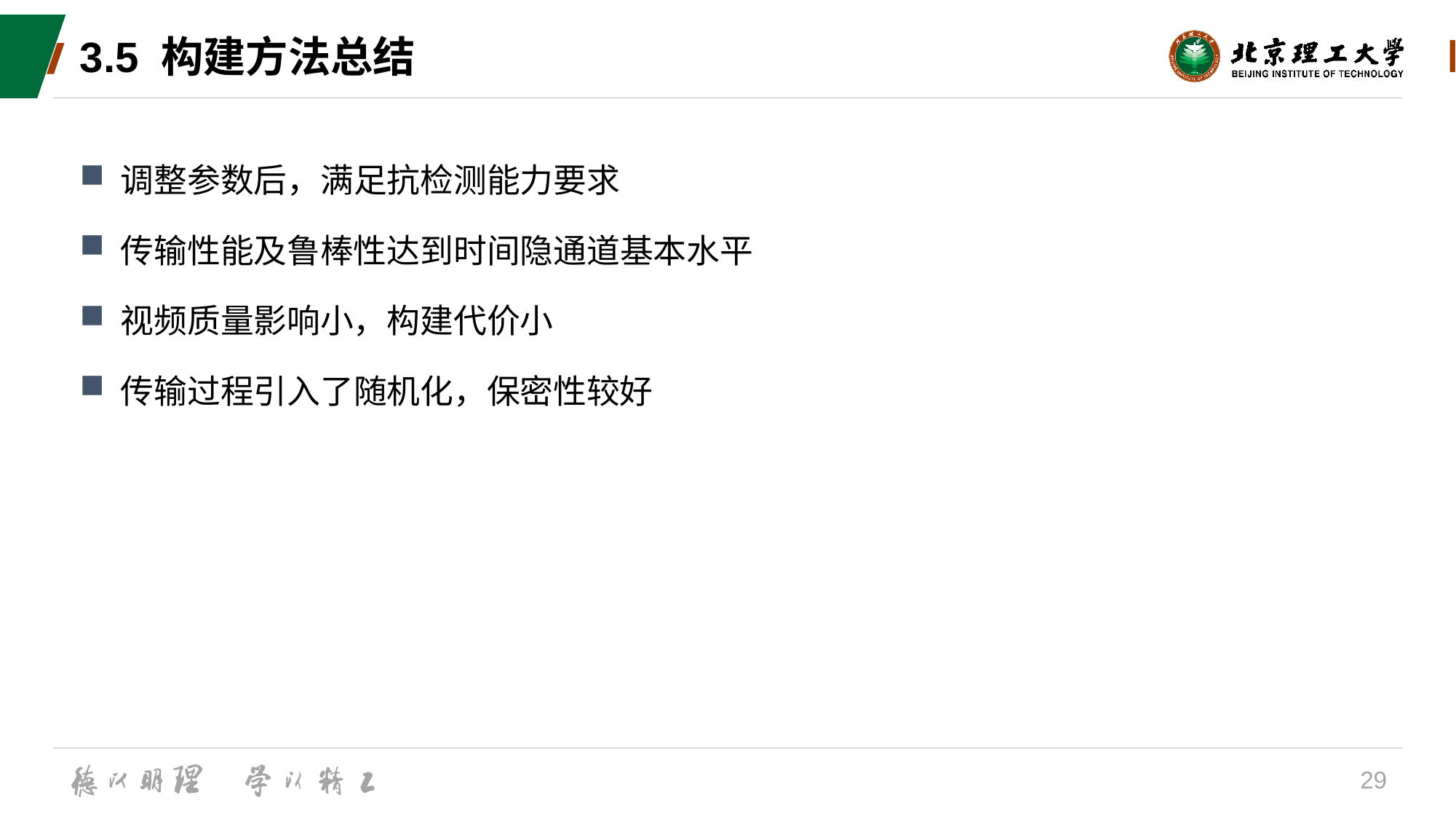

# 3.5 构建方法总结
调整参数后，满足抗检测能力要求
传输性能及鲁棒性达到时间隐通道基本水平
视频质量影响小，构建代价小
传输过程引入了随机化，保密性较好